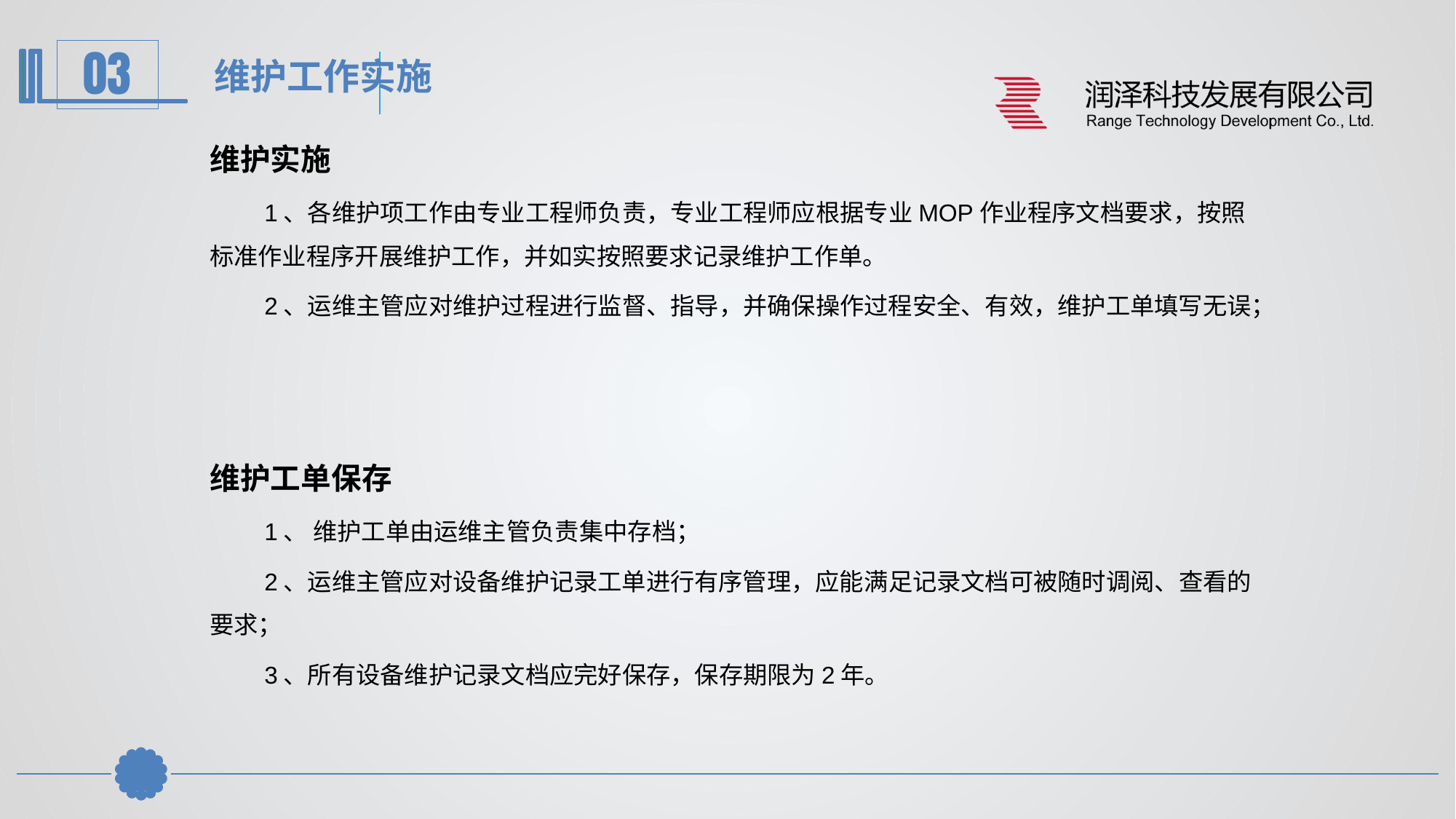

维护工作实施
维护实施
1、各维护项工作由专业工程师负责，专业工程师应根据专业MOP作业程序文档要求，按照标准作业程序开展维护工作，并如实按照要求记录维护工作单。
2、运维主管应对维护过程进行监督、指导，并确保操作过程安全、有效，维护工单填写无误；
维护工单保存
1、 维护工单由运维主管负责集中存档；
2、运维主管应对设备维护记录工单进行有序管理，应能满足记录文档可被随时调阅、查看的要求；
3、所有设备维护记录文档应完好保存，保存期限为2年。
12